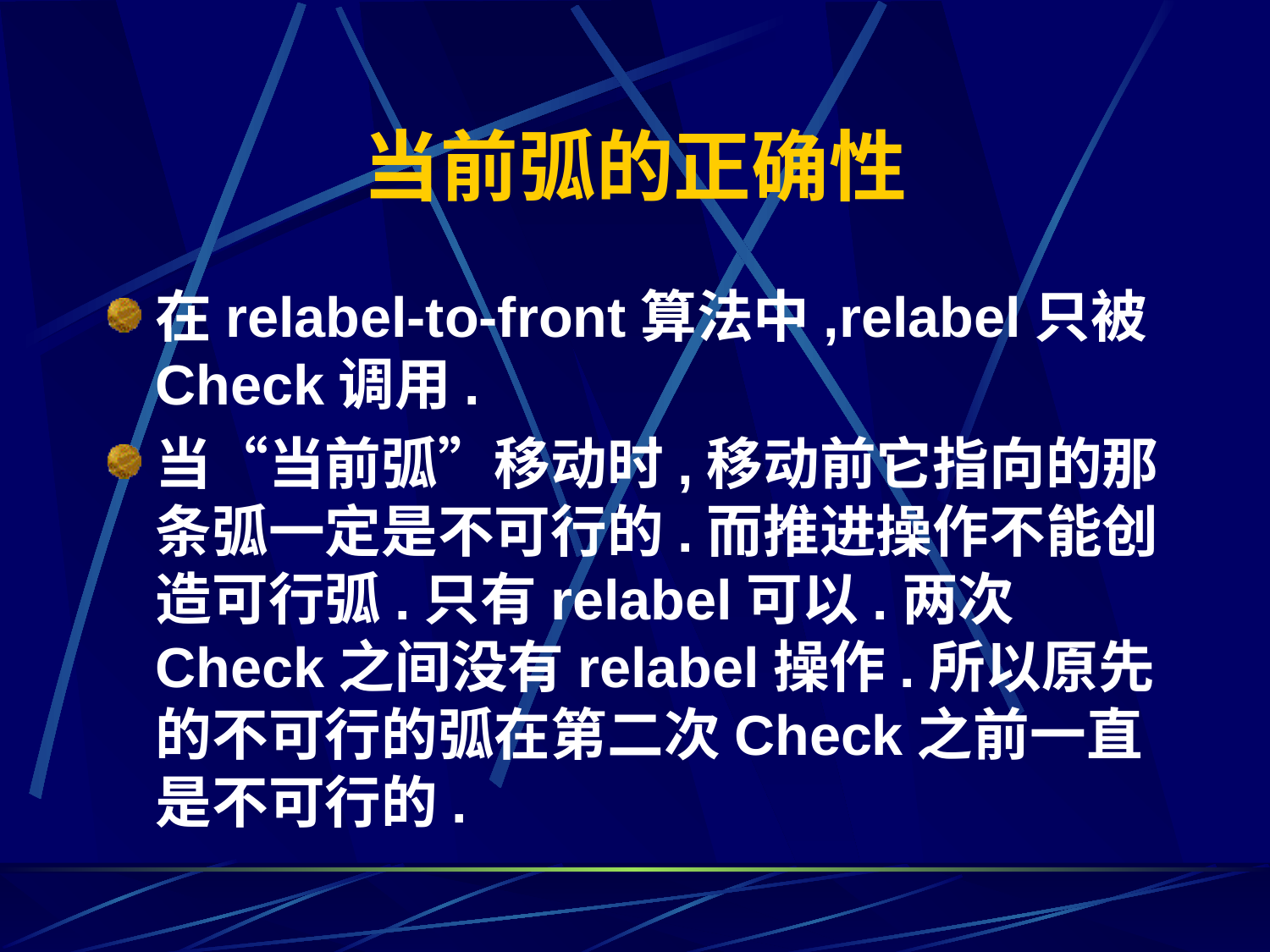

# 当前弧的正确性
在relabel-to-front算法中,relabel只被Check调用.
当“当前弧”移动时,移动前它指向的那条弧一定是不可行的.而推进操作不能创造可行弧.只有relabel可以.两次Check之间没有relabel操作.所以原先的不可行的弧在第二次Check之前一直是不可行的.